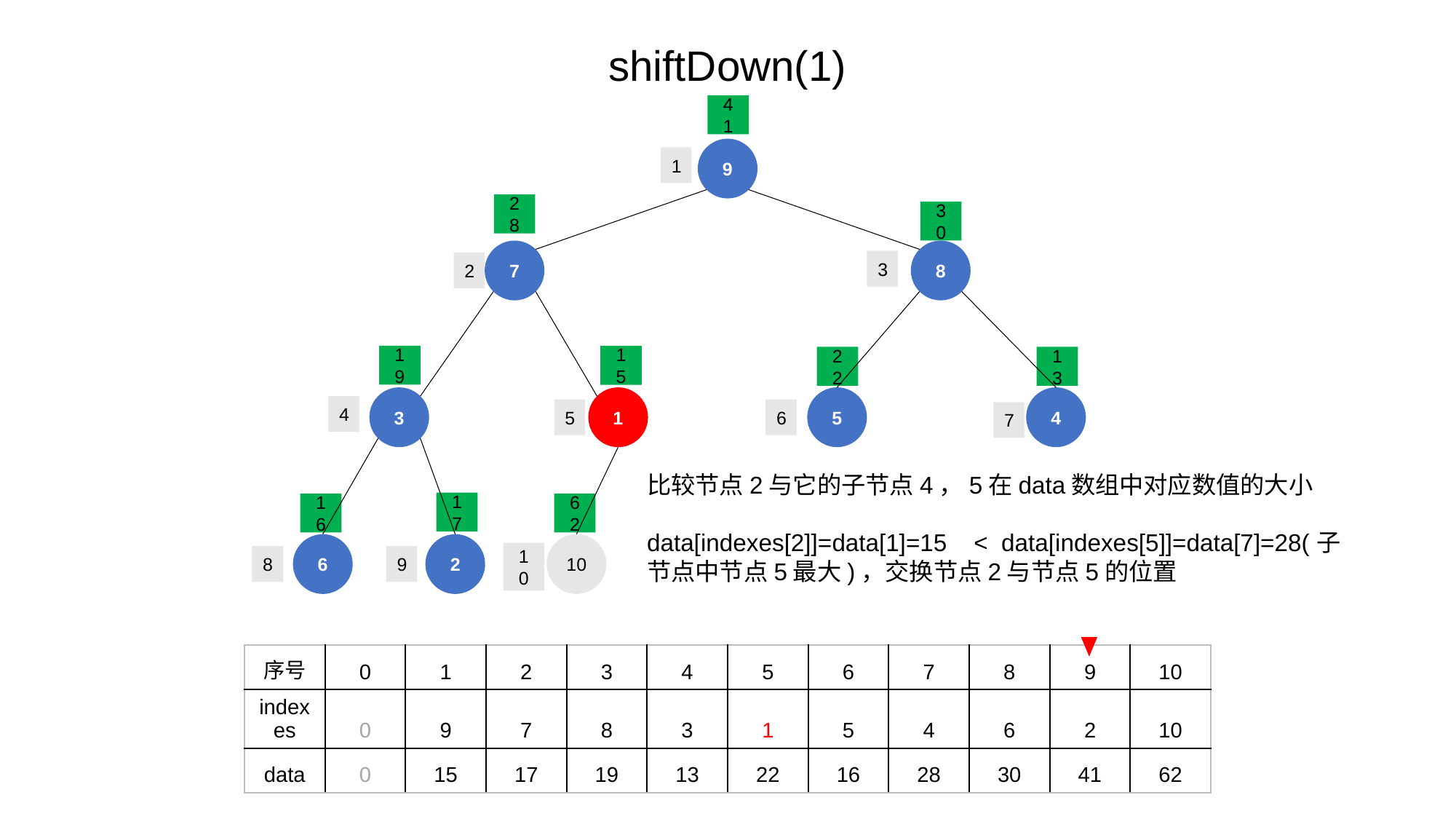

# shiftDown(1)
41
9
1
28
30
7
8
3
2
19
15
22
13
3
1
5
4
4
5
6
7
比较节点2与它的子节点4，5在data数组中对应数值的大小

data[indexes[2]]=data[1]=15    <  data[indexes[5]]=data[7]=28(子节点中节点5最大)，交换节点2与节点5的位置
17
16
62
6
2
10
10
8
9

| 序号 | 0 | 1 | 2 | 3 | 4 | 5 | 6 | 7 | 8 | 9 | 10 |
| --- | --- | --- | --- | --- | --- | --- | --- | --- | --- | --- | --- |
| indexes | 0 | 9 | 7 | 8 | 3 | 1 | 5 | 4 | 6 | 2 | 10 |
| data | 0 | 15 | 17 | 19 | 13 | 22 | 16 | 28 | 30 | 41 | 62 |